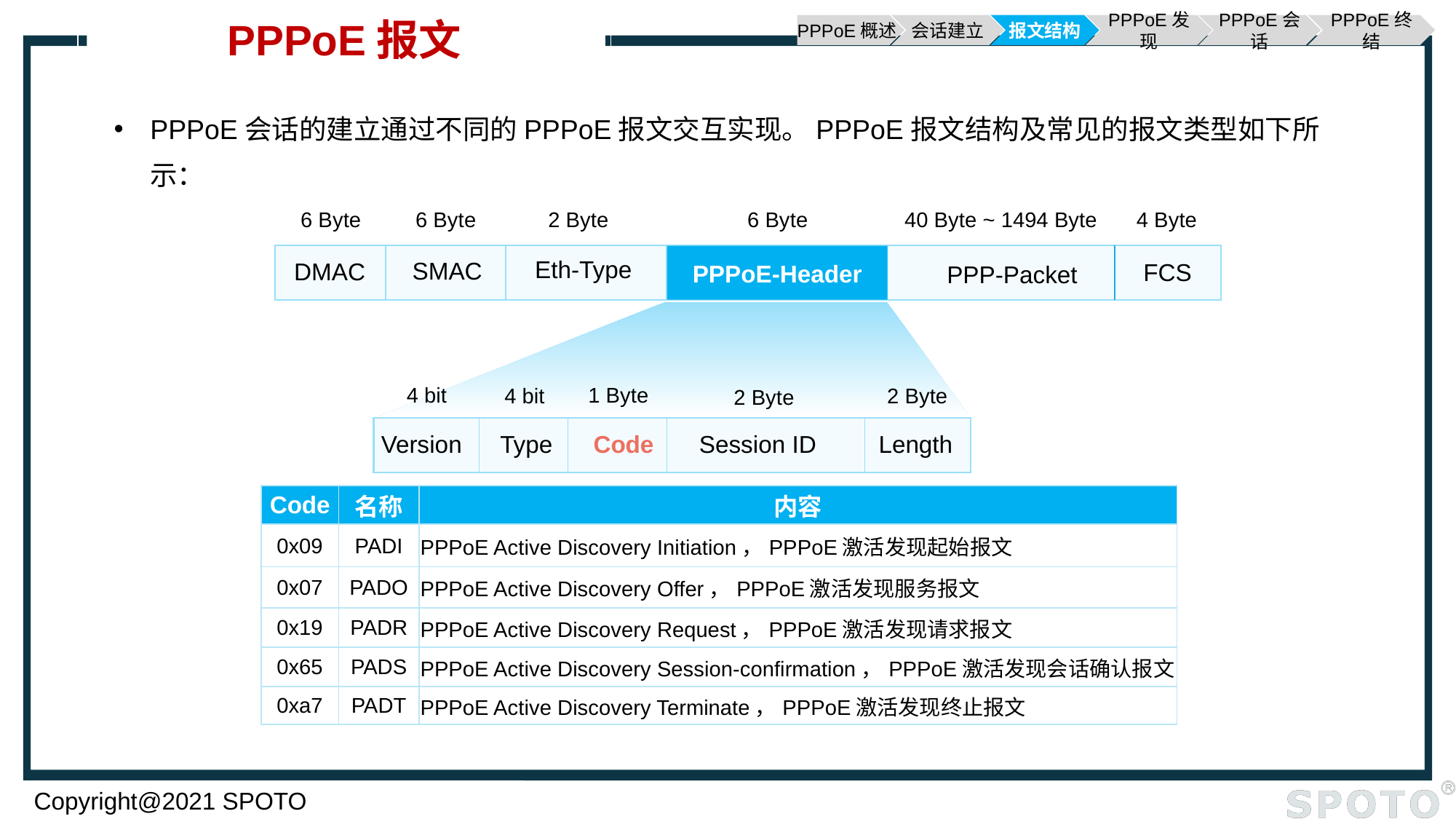

# PPPoE报文
PPPoE概述
会话建立
报文结构
PPPoE发现
PPPoE会话
PPPoE终结
PPPoE会话的建立通过不同的PPPoE报文交互实现。PPPoE报文结构及常见的报文类型如下所示：
6 Byte
6 Byte
2 Byte
6 Byte
40 Byte ~ 1494 Byte
4 Byte

PPPoE-Header
Eth-Type
SMAC
DMAC
FCS
PPP-Packet

4 bit
1 Byte
4 bit
2 Byte
2 Byte

Version
Type
Code
Session ID
Length
| Code | 名称 | 内容 |
| --- | --- | --- |
| 0x09 | PADI | PPPoE Active Discovery Initiation，PPPoE激活发现起始报文 |
| 0x07 | PADO | PPPoE Active Discovery Offer，PPPoE激活发现服务报文 |
| 0x19 | PADR | PPPoE Active Discovery Request，PPPoE激活发现请求报文 |
| 0x65 | PADS | PPPoE Active Discovery Session-confirmation，PPPoE激活发现会话确认报文 |
| 0xa7 | PADT | PPPoE Active Discovery Terminate，PPPoE激活发现终止报文 |